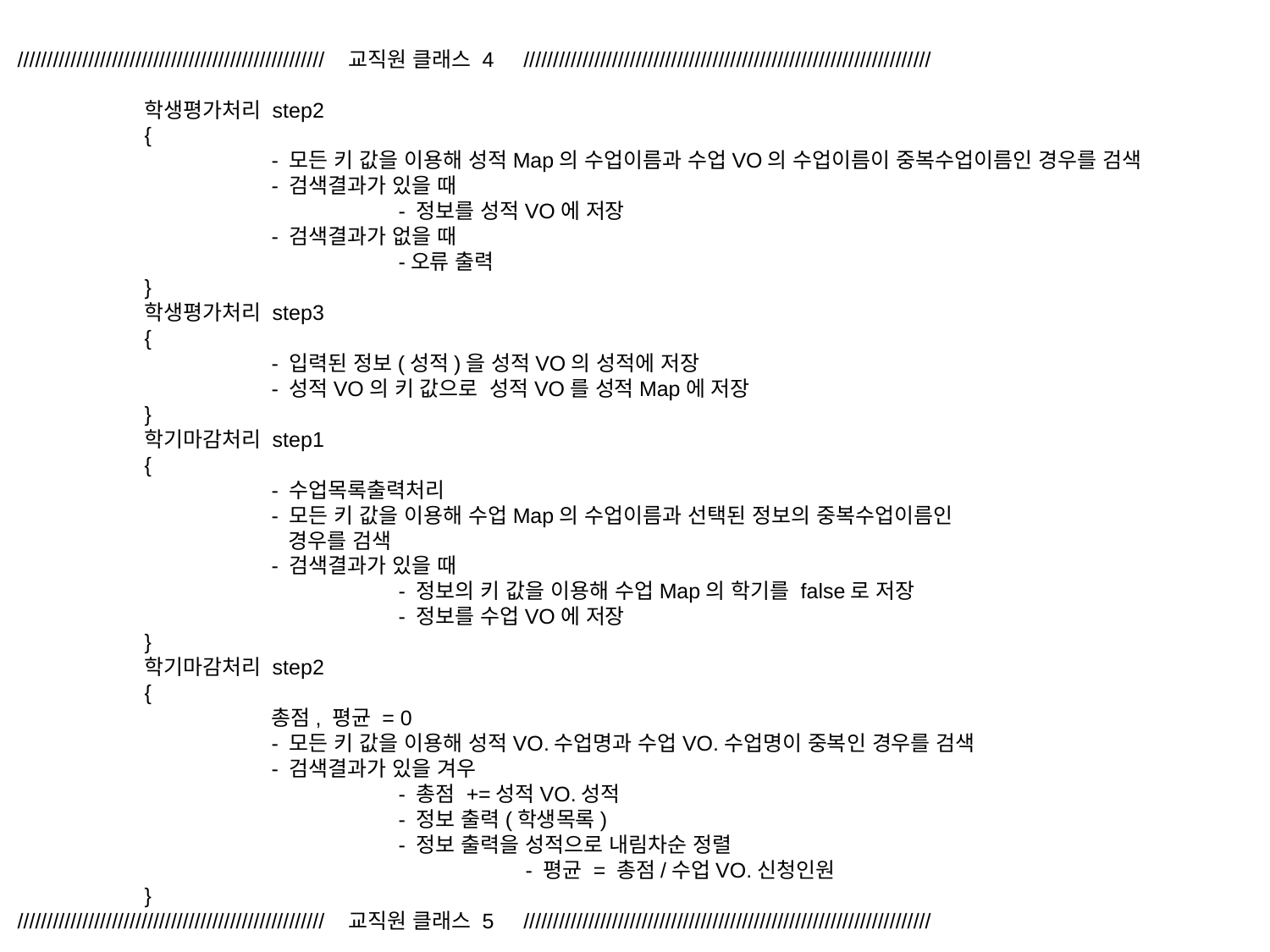

////////////////////////////////////////////////////   교직원 클래스 4     /////////////////////////////////////////////////////////////////////

	학생평가처리 step2
	{
		- 모든 키 값을 이용해 성적Map의 수업이름과 수업VO의 수업이름이 중복수업이름인 경우를 검색
		- 검색결과가 있을 때
			- 정보를 성적VO에 저장
		- 검색결과가 없을 때
			-오류 출력
	}
	학생평가처리 step3
	{
		- 입력된 정보(성적)을 성적VO의 성적에 저장
		- 성적VO의 키 값으로  성적VO를 성적Map에 저장
	}
	학기마감처리 step1
	{
		- 수업목록출력처리
		- 모든 키 값을 이용해 수업Map의 수업이름과 선택된 정보의 중복수업이름인
		  경우를 검색
		- 검색결과가 있을 때
			- 정보의 키 값을 이용해 수업Map의 학기를 false로 저장
			- 정보를 수업VO에 저장
	}
	학기마감처리 step2
	{
		총점, 평균 = 0
		- 모든 키 값을 이용해 성적VO.수업명과 수업VO.수업명이 중복인 경우를 검색
		- 검색결과가 있을 겨우
			- 총점 +=성적VO.성적
			- 정보 출력(학생목록)
			- 정보 출력을 성적으로 내림차순 정렬
				- 평균 = 총점/수업VO.신청인원
	}
////////////////////////////////////////////////////   교직원 클래스 5     /////////////////////////////////////////////////////////////////////